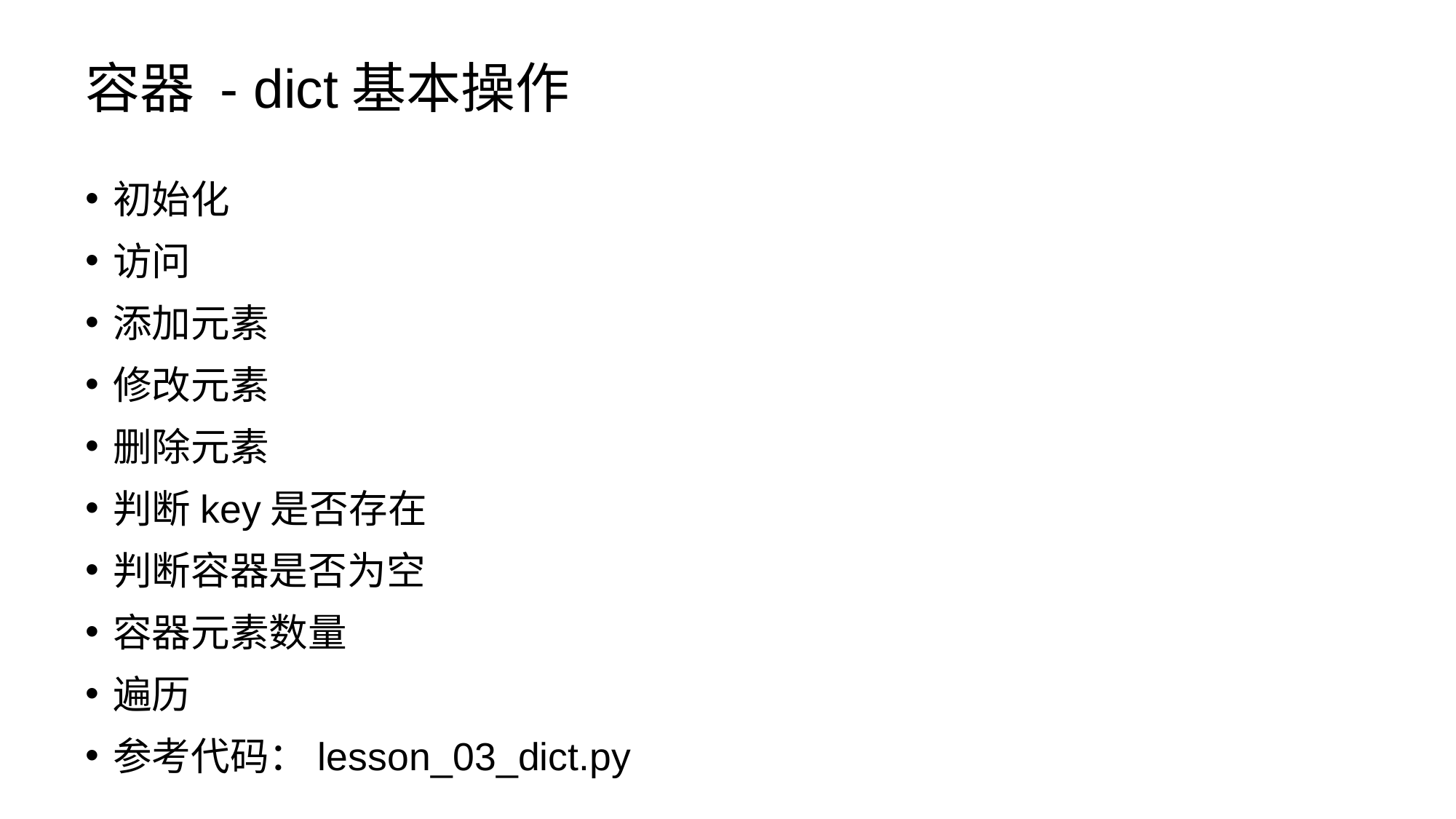

# 容器 - dict基本操作
初始化
访问
添加元素
修改元素
删除元素
判断key是否存在
判断容器是否为空
容器元素数量
遍历
参考代码：lesson_03_dict.py